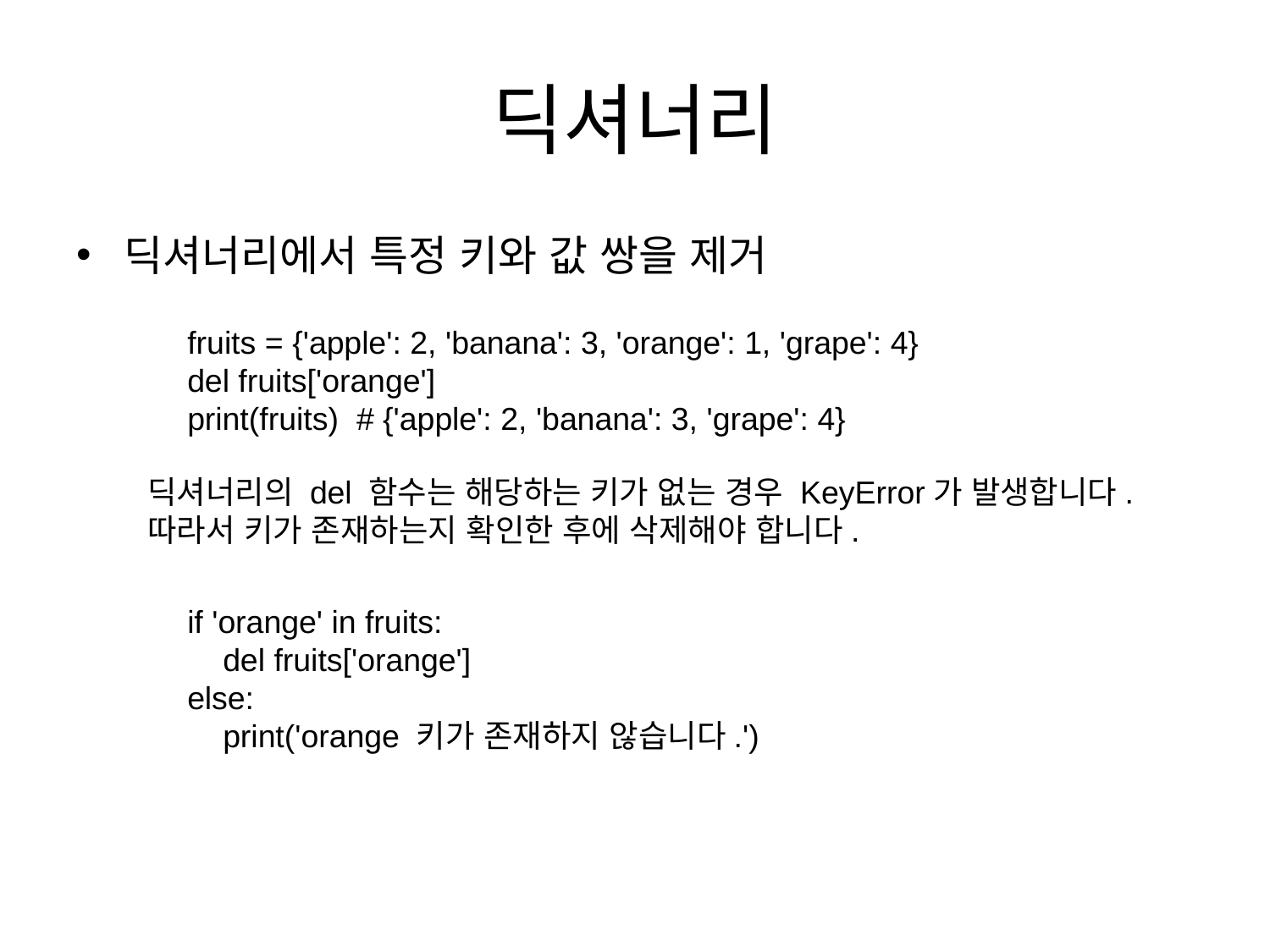

# 딕셔너리
딕셔너리에서 특정 키와 값 쌍을 제거
fruits = {'apple': 2, 'banana': 3, 'orange': 1, 'grape': 4}
del fruits['orange']
print(fruits)  # {'apple': 2, 'banana': 3, 'grape': 4}

딕셔너리의 del 함수는 해당하는 키가 없는 경우 KeyError가 발생합니다. 따라서 키가 존재하는지 확인한 후에 삭제해야 합니다.
if 'orange' in fruits:
    del fruits['orange']
else:
    print('orange 키가 존재하지 않습니다.')